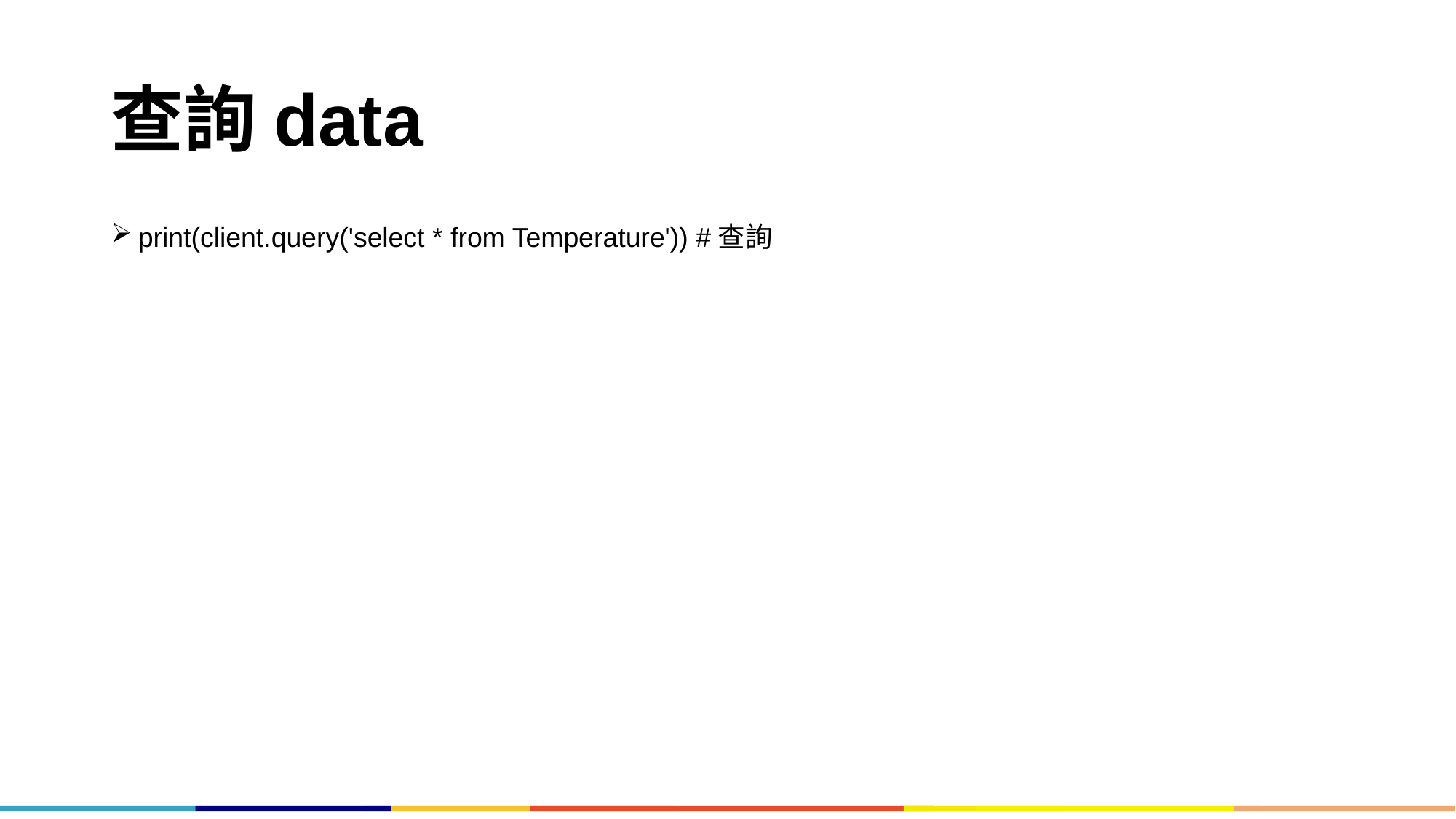

# 查詢data
print(client.query('select * from Temperature')) #查詢